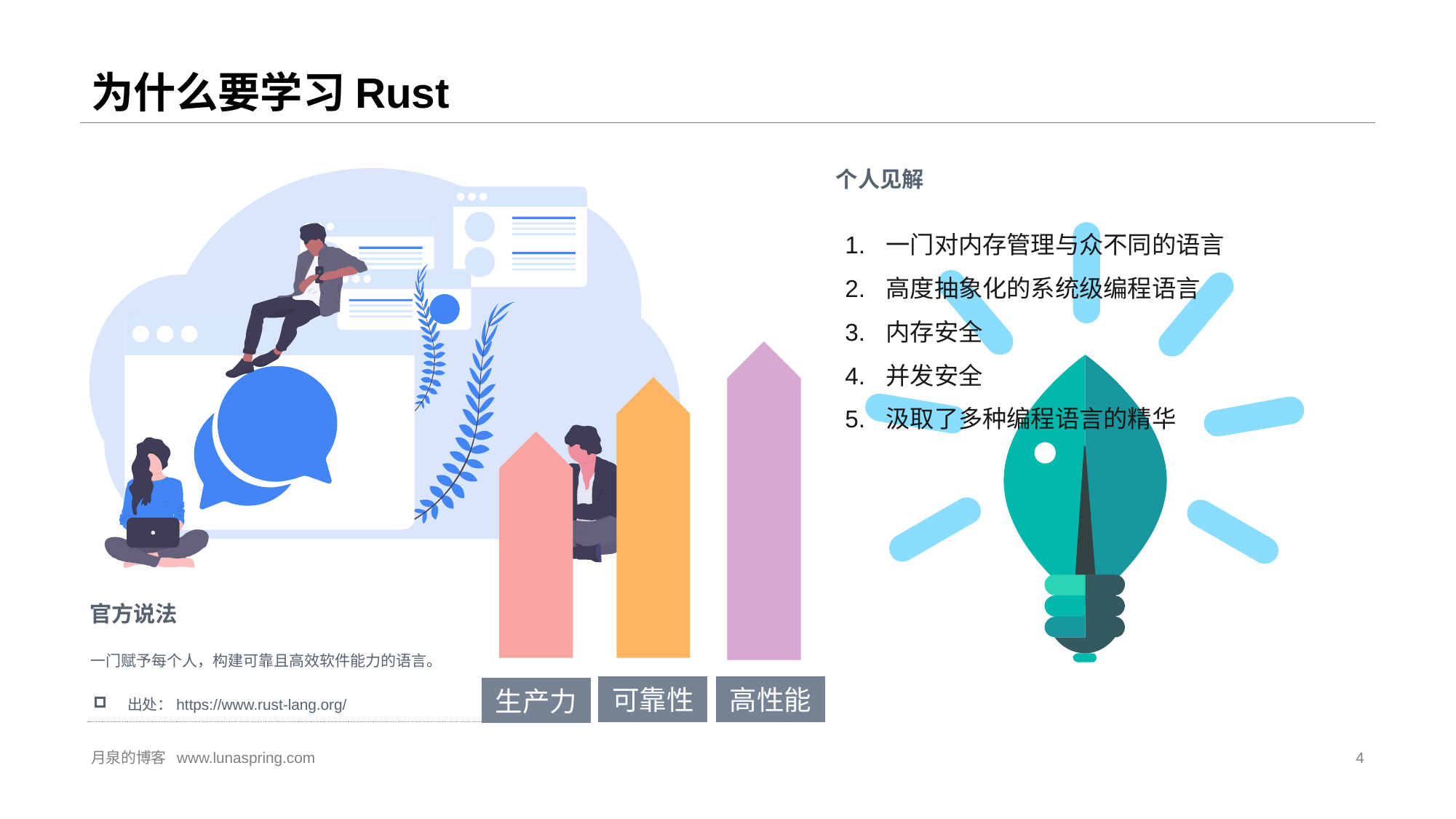

# 为什么要学习Rust
个人见解

官方说法
一门赋予每个人，构建可靠且高效软件能力的语言。
可靠性
高性能
生产力
出处：https://www.rust-lang.org/
一门对内存管理与众不同的语言
高度抽象化的系统级编程语言
内存安全
并发安全
汲取了多种编程语言的精华

月泉的博客  www.lunaspring.com
4